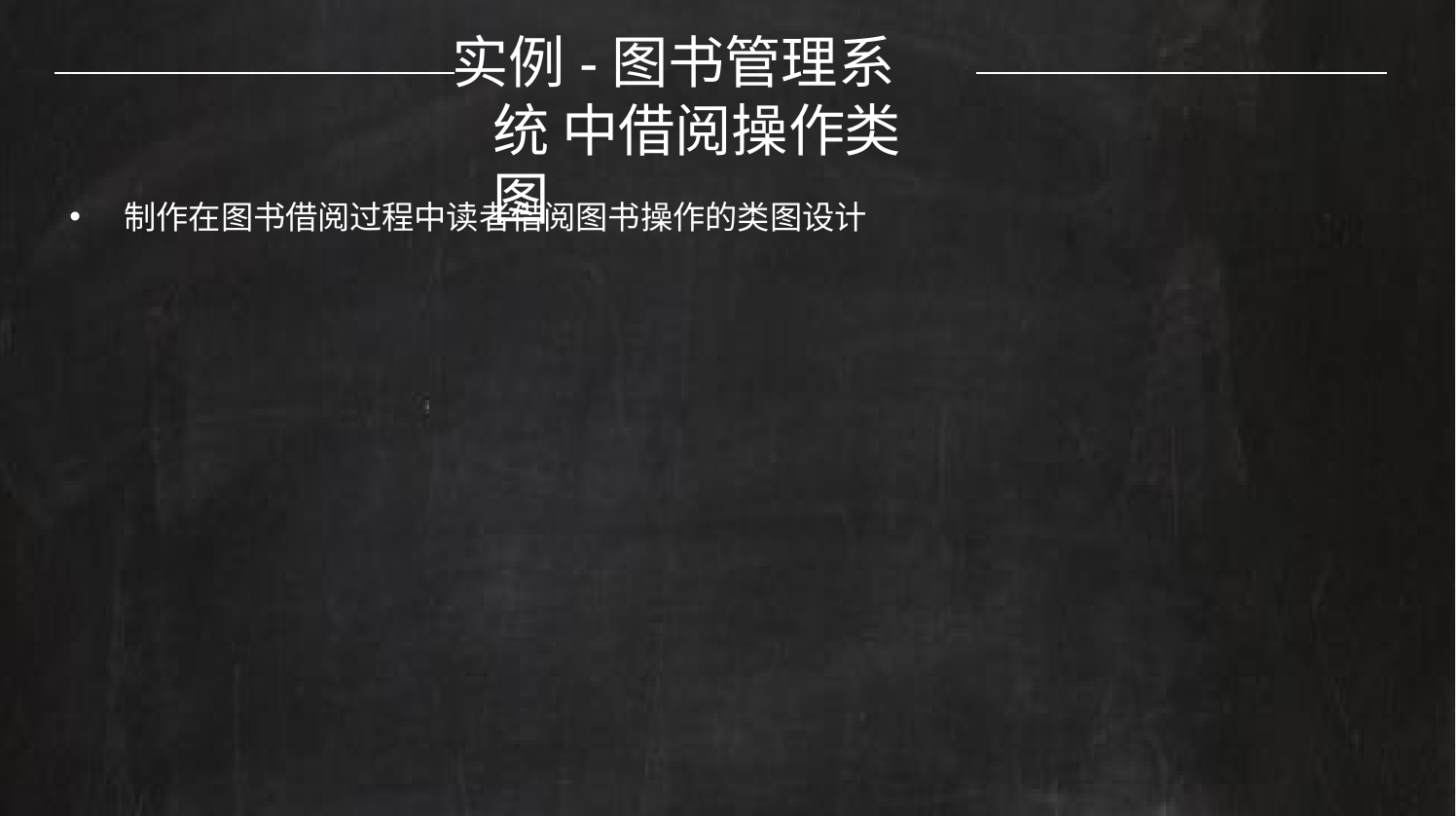

# 实例-图书管理系统 中借阅操作类图

制作在图书借阅过程中读者借阅图书操作的类图设计